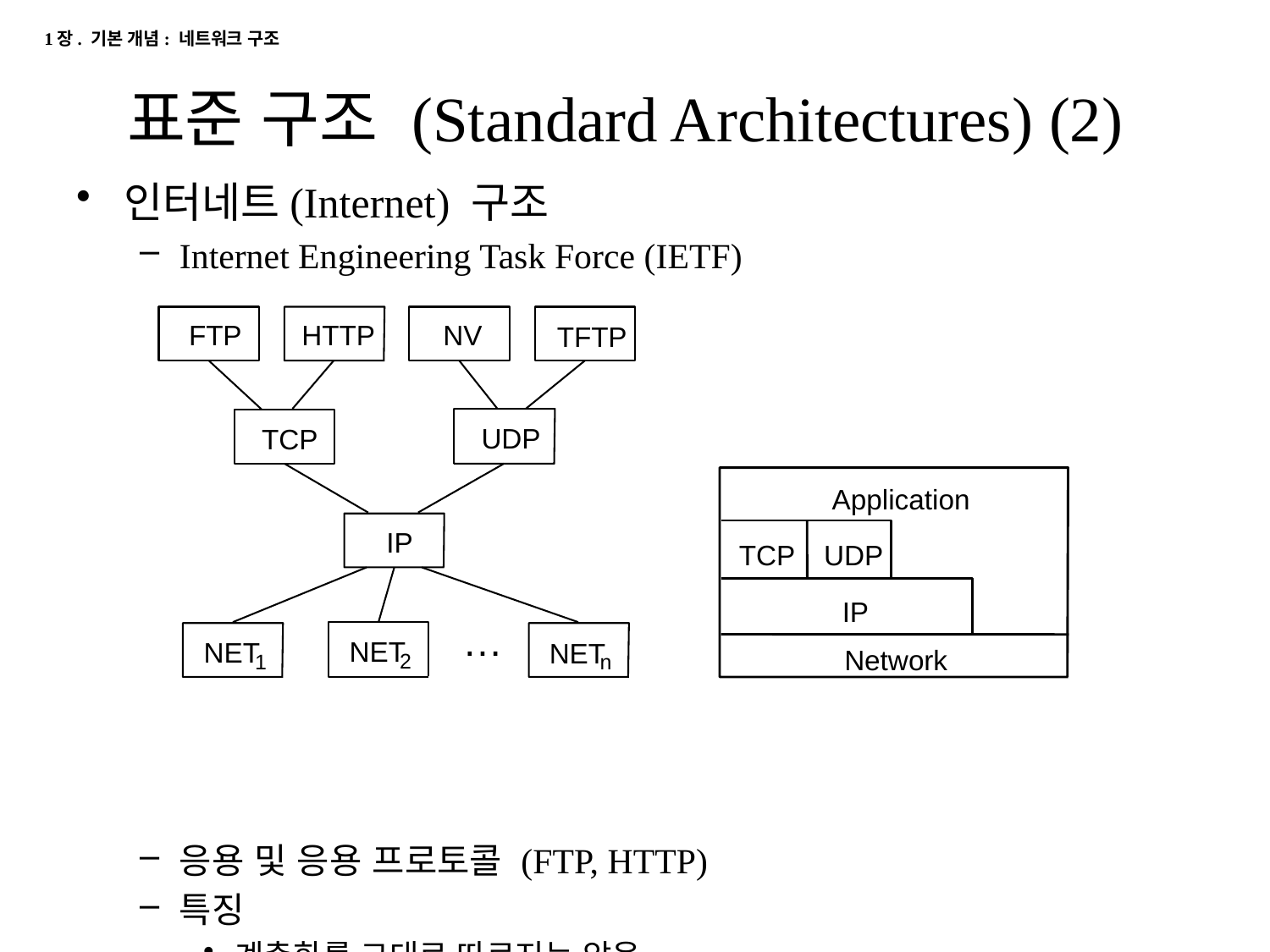

1장. 기본 개념: 네트워크 구조
# 표준 구조 (Standard Architectures) (2)
인터네트(Internet) 구조
Internet Engineering Task Force (IETF)

응용 및 응용 프로토콜 (FTP, HTTP)
특징
계층화를 그대로 따르지는 않음.
모래시계 형태의 모양
설계와 구현을 병행해서 진행

FTP
HTTP
NV
TFTP

UDP
TCP

IP

…

NET
NET
NET
2
1
n

Application

TCP
UDP

IP

Network